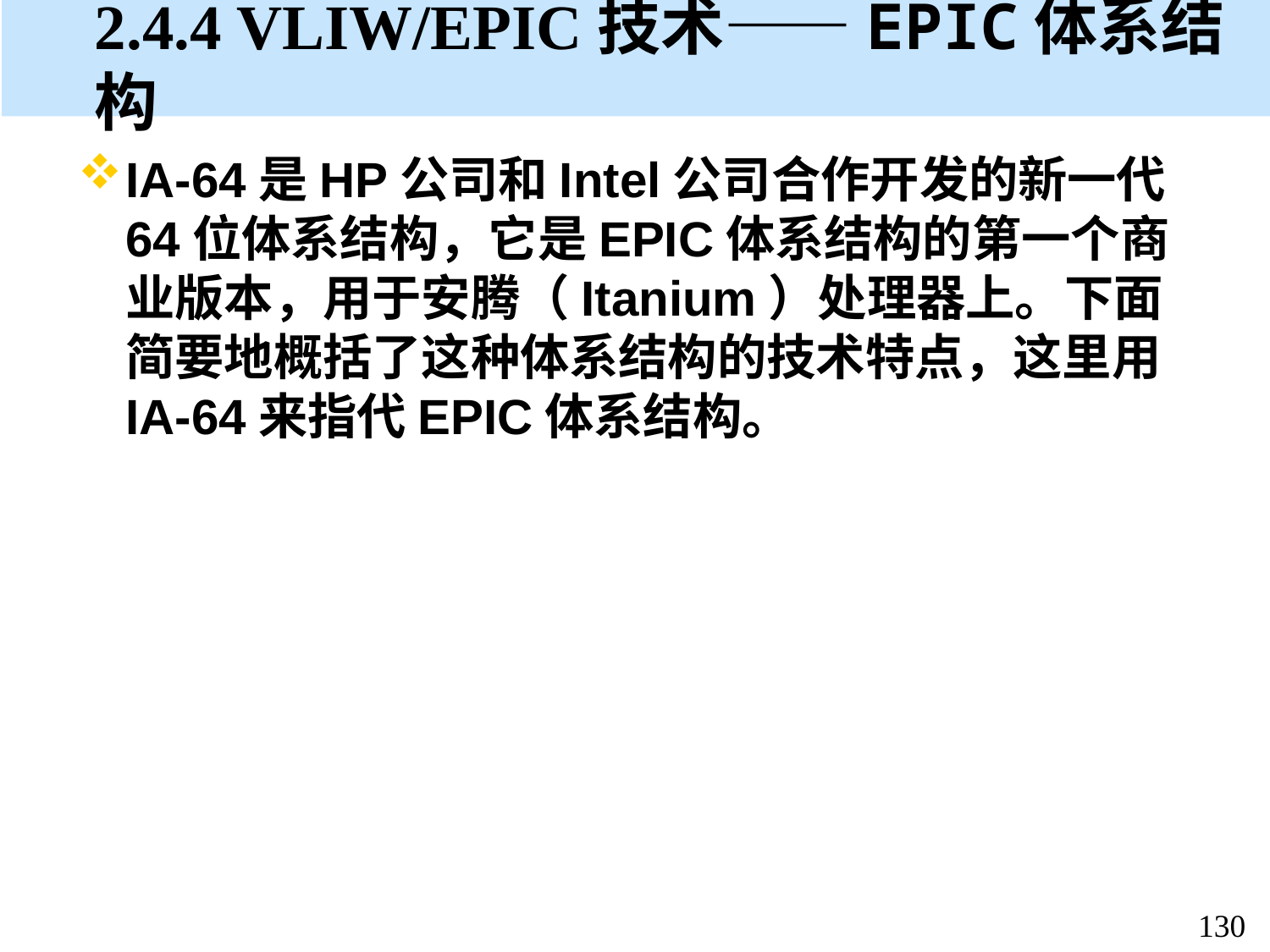

# 2.4.4 VLIW/EPIC技术——EPIC体系结构
IA-64是HP公司和Intel公司合作开发的新一代64位体系结构，它是EPIC体系结构的第一个商业版本，用于安腾（Itanium）处理器上。下面简要地概括了这种体系结构的技术特点，这里用IA-64来指代EPIC体系结构。